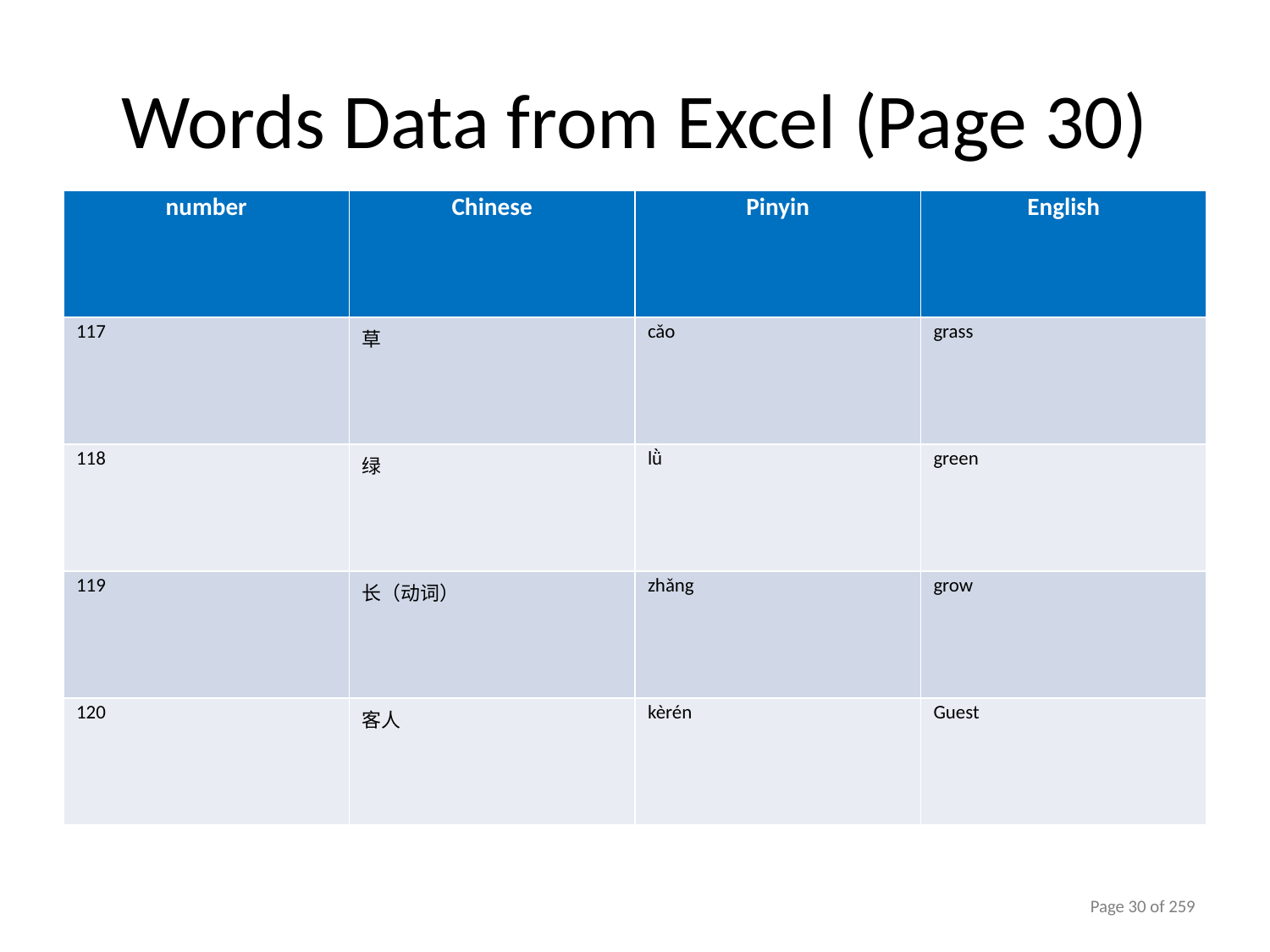

# Words Data from Excel (Page 30)
| number | Chinese | Pinyin | English |
| --- | --- | --- | --- |
| 117 | 草 | cǎo | grass |
| 118 | 绿 | lǜ | green |
| 119 | 长（动词） | zhǎng | grow |
| 120 | 客人 | kèrén | Guest |

Page 30 of 259